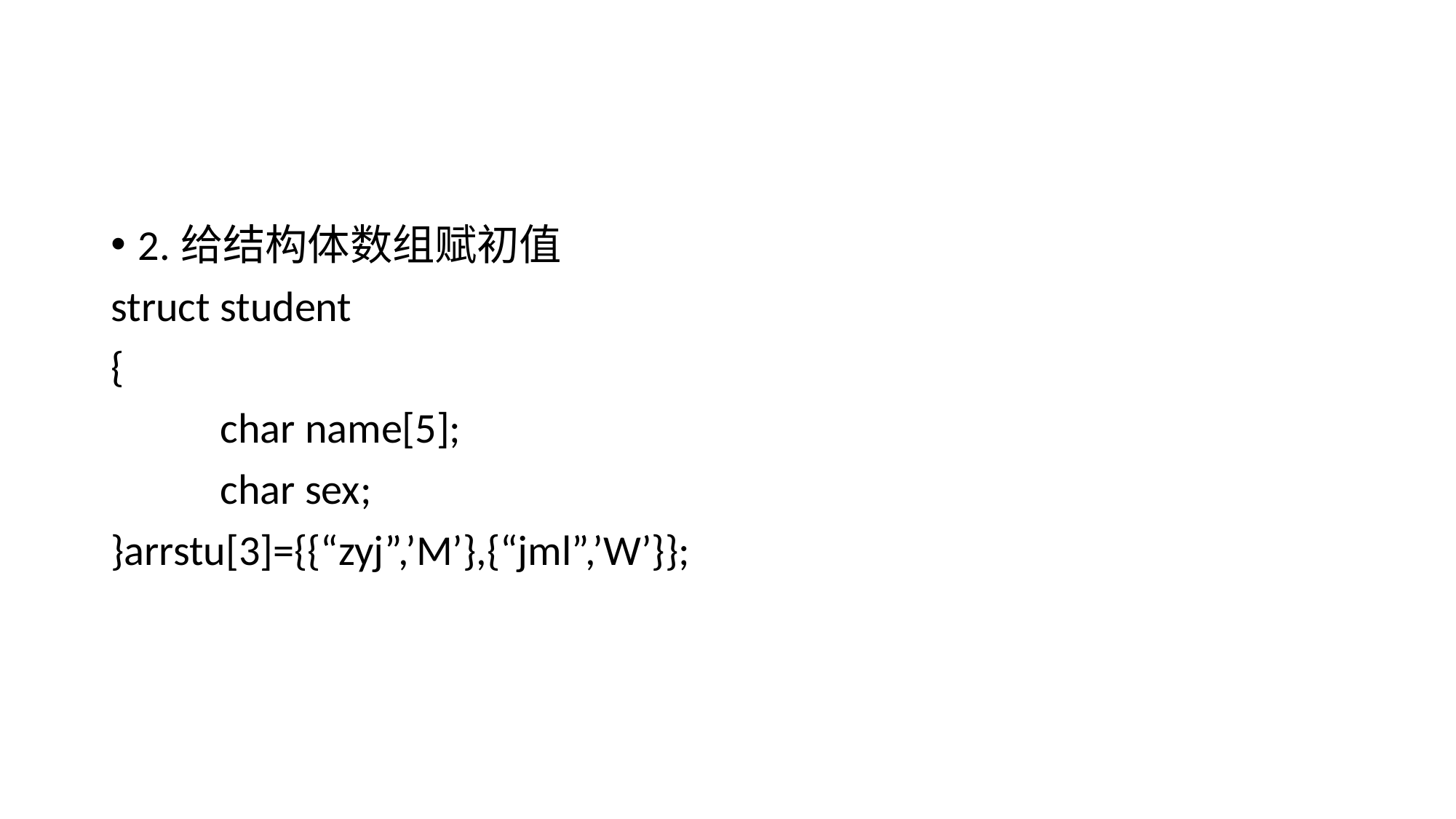

#
2.给结构体数组赋初值
struct student
{
	char name[5];
	char sex;
}arrstu[3]={{“zyj”,’M’},{“jml”,’W’}};